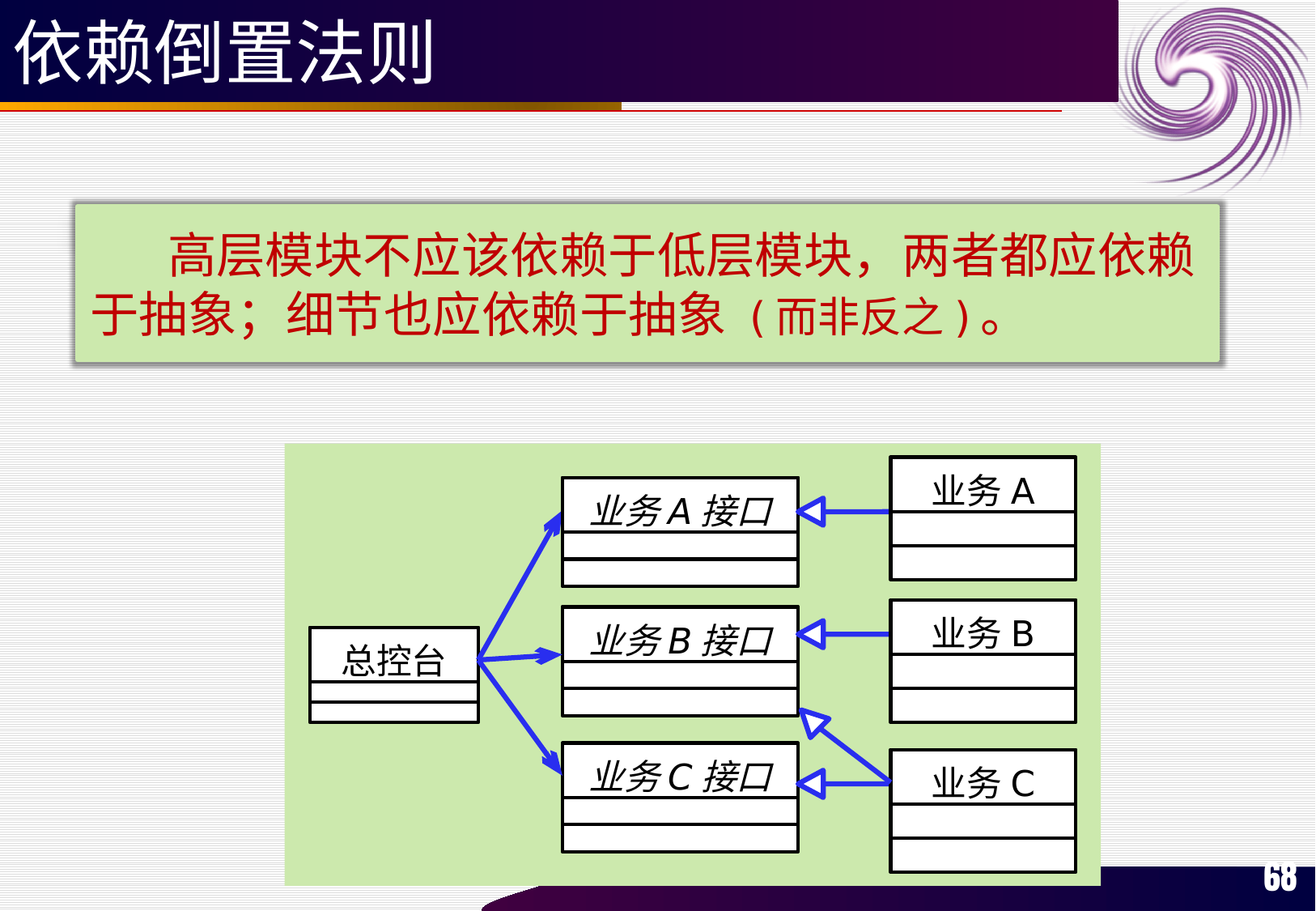

# 依赖倒置法则
      高层模块不应该依赖于低层模块，两者都应依赖于抽象；细节也应依赖于抽象 (而非反之)。

业务A

业务A接口

业务B
业务B接口

总控台

业务C接口

业务C

68